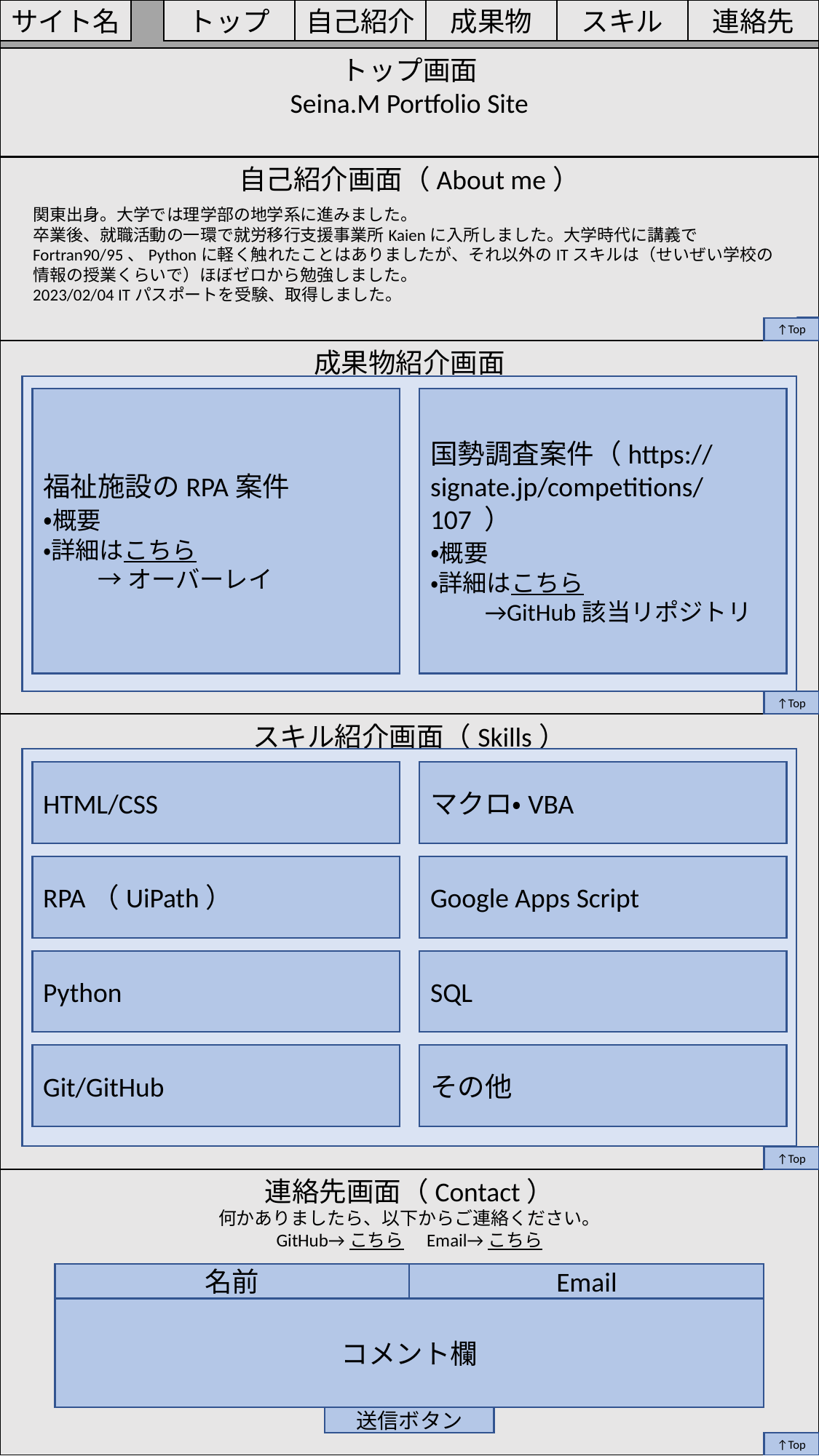

ヘッダー
サイト名
トップ
自己紹介
成果物
スキル
連絡先
トップ画面
Seina.M Portfolio Site
自己紹介画面（About me）
関東出身。大学では理学部の地学系に進みました。
卒業後、就職活動の一環で就労移行支援事業所Kaienに入所しました。大学時代に講義でFortran90/95、Pythonに軽く触れたことはありましたが、それ以外のITスキルは（せいぜい学校の情報の授業くらいで）ほぼゼロから勉強しました。
2023/02/04 ITパスポートを受験、取得しました。
↑Top
成果物紹介画面

福祉施設のRPA案件
・概要
・詳細はこちら
→オーバーレイ
国勢調査案件（https://signate.jp/competitions/107 ）
・概要
・詳細はこちら
→GitHub該当リポジトリ
↑Top
スキル紹介画面（Skills）

HTML/CSS
マクロ・VBA
RPA（UiPath）
Google Apps Script
Python
SQL
Git/GitHub
その他
↑Top
連絡先画面（Contact）
何かありましたら、以下からご連絡ください。
GitHub→こちら　Email→こちら
名前
Email
コメント欄
送信ボタン
↑Top